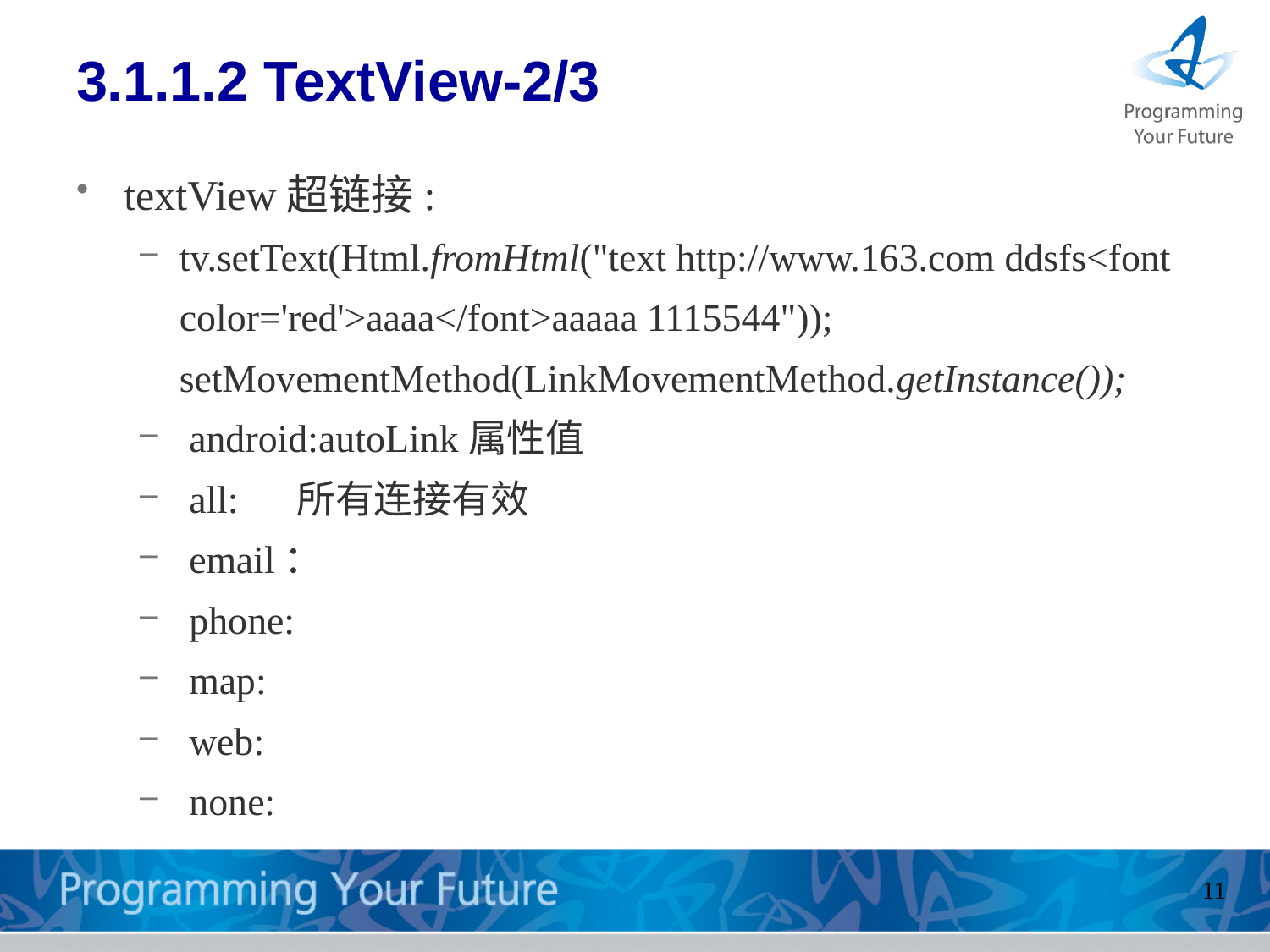

# 3.1.1.2 TextView-2/3
textView超链接:
tv.setText(Html.fromHtml("text http://www.163.com ddsfs<font color='red'>aaaa</font>aaaaa 1115544")); setMovementMethod(LinkMovementMethod.getInstance());
 android:autoLink属性值
 all:     所有连接有效
 email：
 phone:
 map:
 web:
 none: